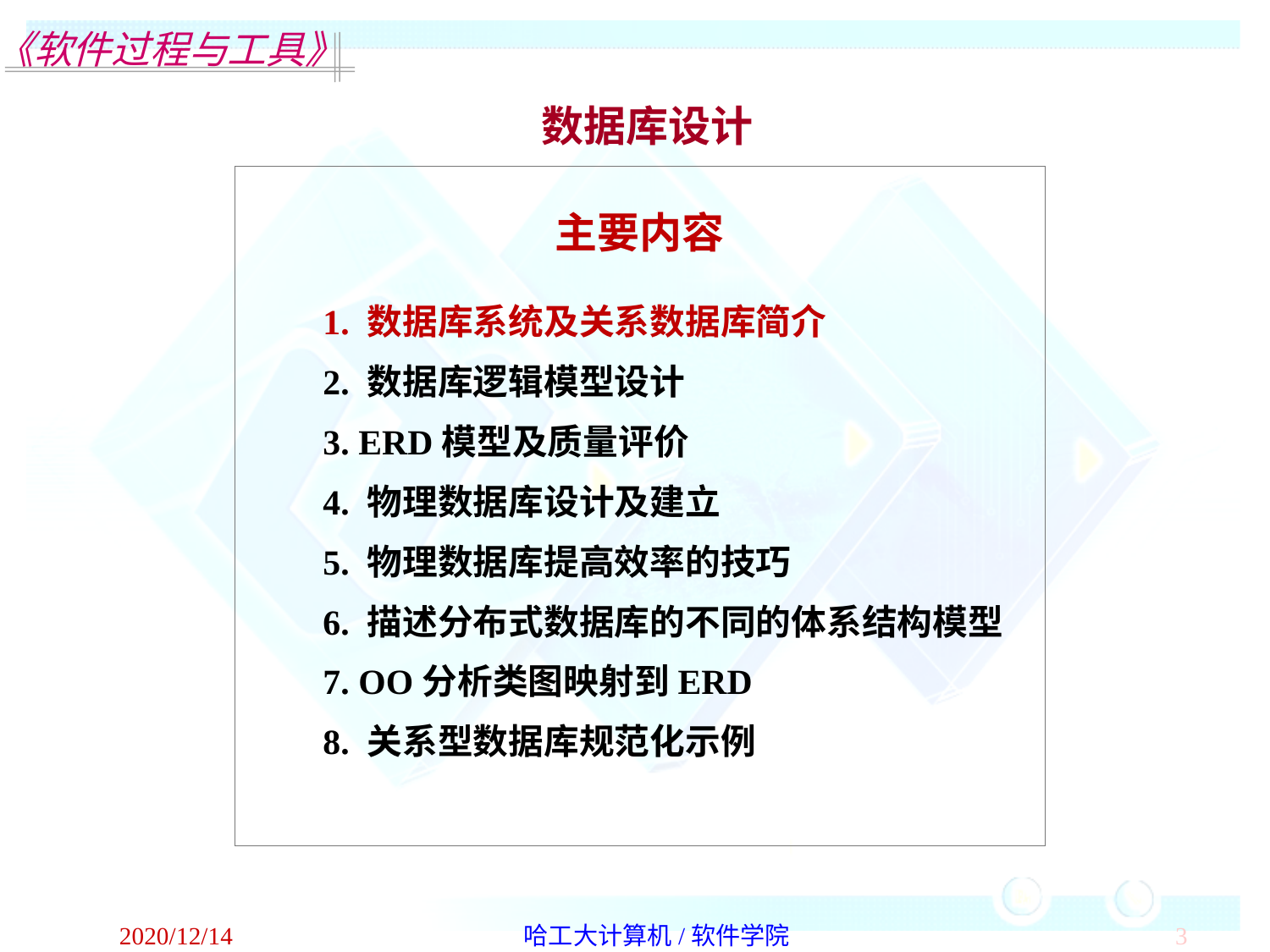

数据库设计

主要内容

   1. 数据库系统及关系数据库简介
   2. 数据库逻辑模型设计
   3. ERD模型及质量评价
   4. 物理数据库设计及建立
   5. 物理数据库提高效率的技巧
   6. 描述分布式数据库的不同的体系结构模型
   7. OO分析类图映射到ERD
   8. 关系型数据库规范化示例